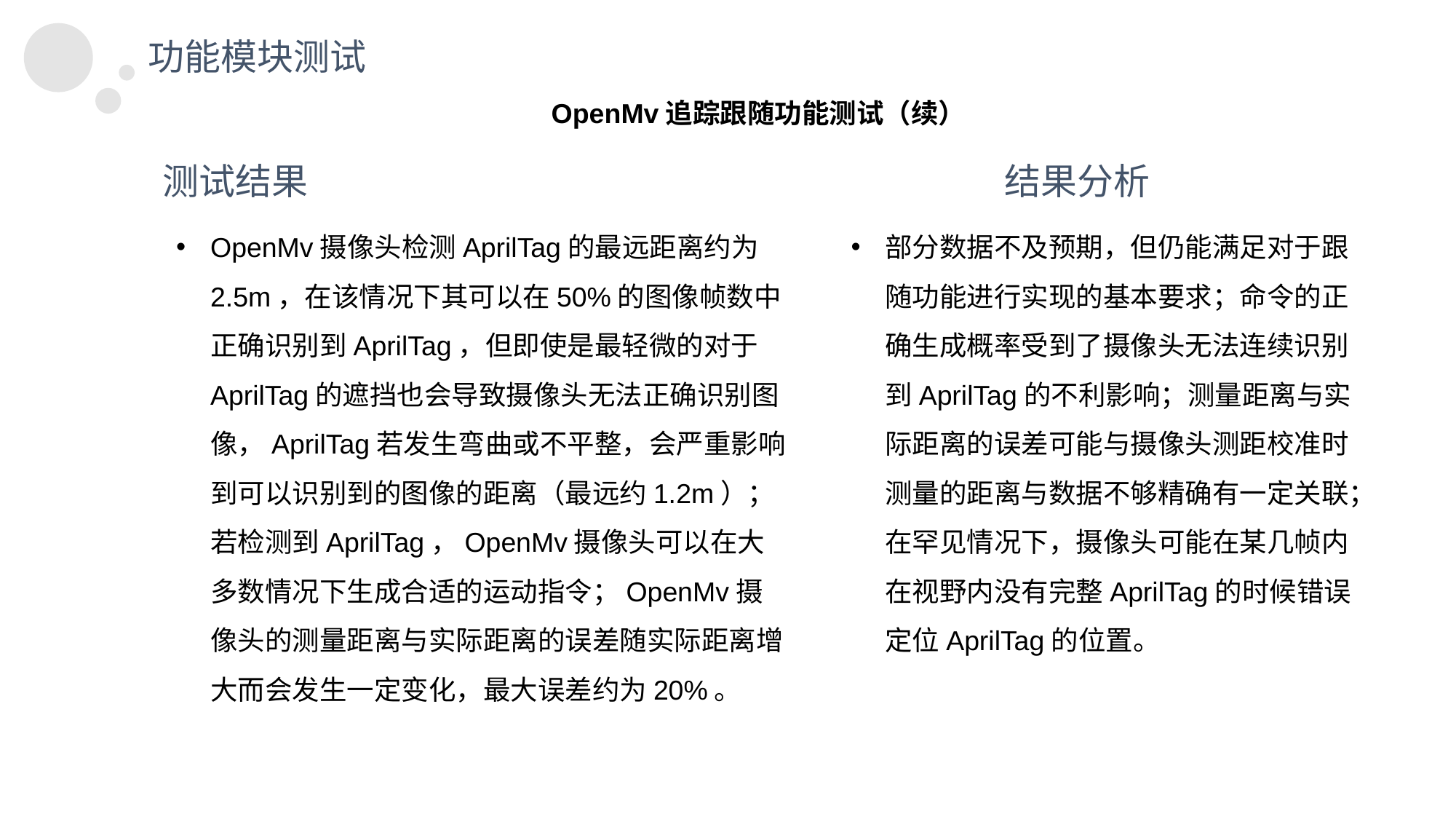

功能模块测试
OpenMv追踪跟随功能测试（续）
结果分析
测试结果
OpenMv摄像头检测AprilTag的最远距离约为2.5m，在该情况下其可以在50%的图像帧数中正确识别到AprilTag，但即使是最轻微的对于AprilTag的遮挡也会导致摄像头无法正确识别图像，AprilTag若发生弯曲或不平整，会严重影响到可以识别到的图像的距离（最远约1.2m）；若检测到AprilTag，OpenMv摄像头可以在大多数情况下生成合适的运动指令；OpenMv摄像头的测量距离与实际距离的误差随实际距离增大而会发生一定变化，最大误差约为20%。
部分数据不及预期，但仍能满足对于跟随功能进行实现的基本要求；命令的正确生成概率受到了摄像头无法连续识别到AprilTag的不利影响；测量距离与实际距离的误差可能与摄像头测距校准时测量的距离与数据不够精确有一定关联；在罕见情况下，摄像头可能在某几帧内在视野内没有完整AprilTag的时候错误定位AprilTag的位置。
PPT模板 http://www.1ppt.com/moban/